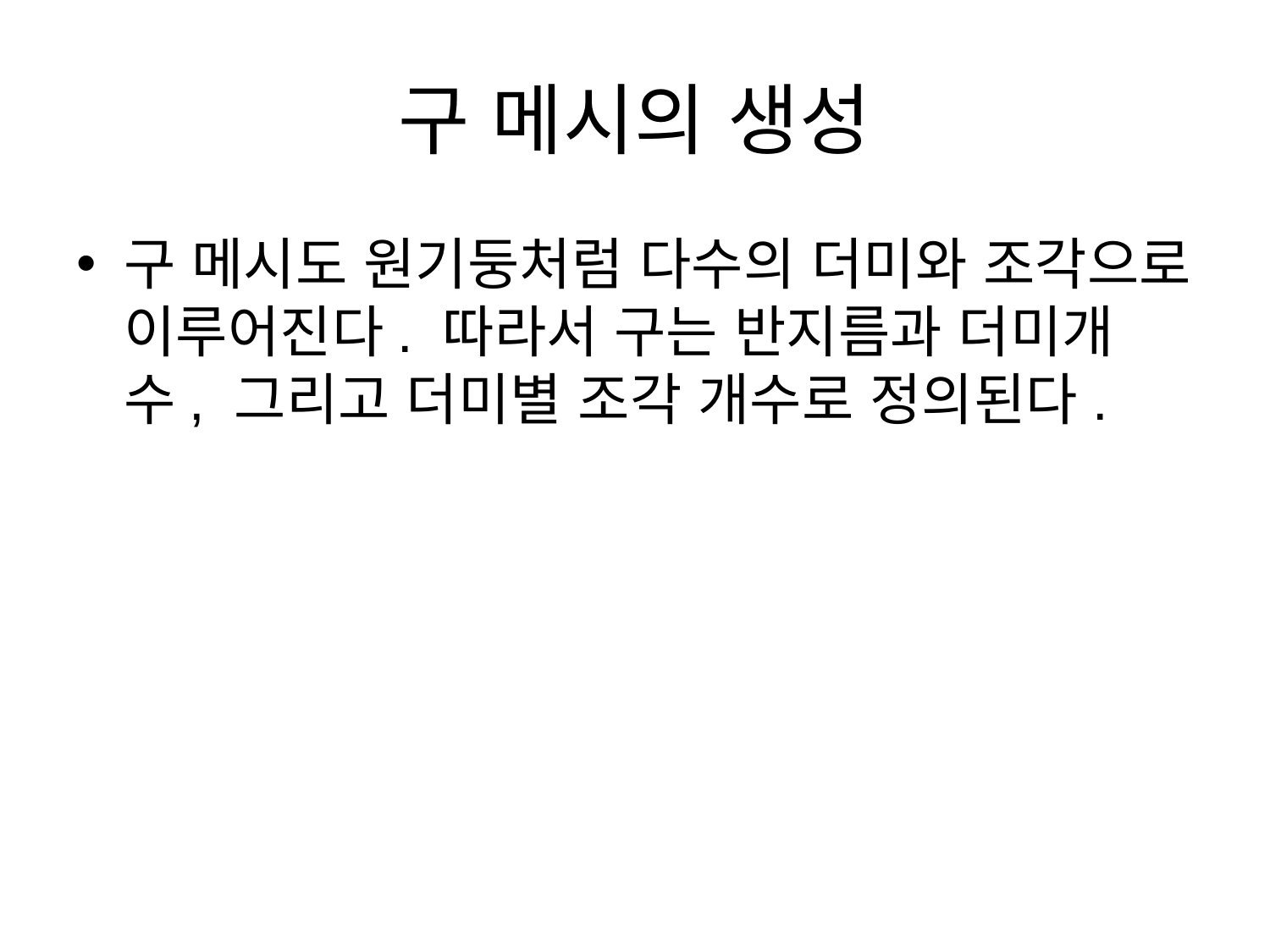

# 구 메시의 생성
구 메시도 원기둥처럼 다수의 더미와 조각으로 이루어진다. 따라서 구는 반지름과 더미개수, 그리고 더미별 조각 개수로 정의된다.